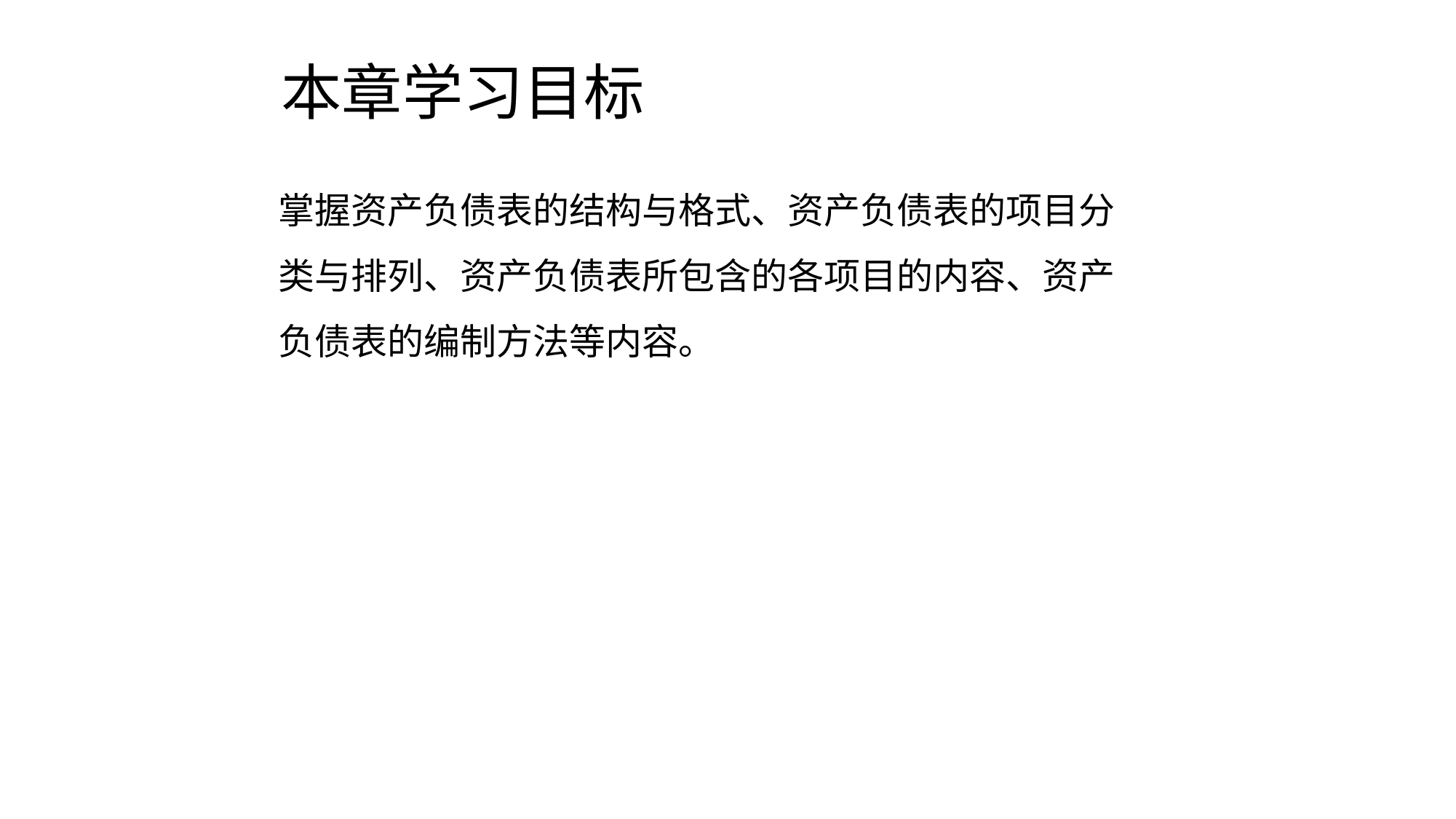

本章学习目标
#
掌握资产负债表的结构与格式、资产负债表的项目分类与排列、资产负债表所包含的各项目的内容、资产负债表的编制方法等内容。